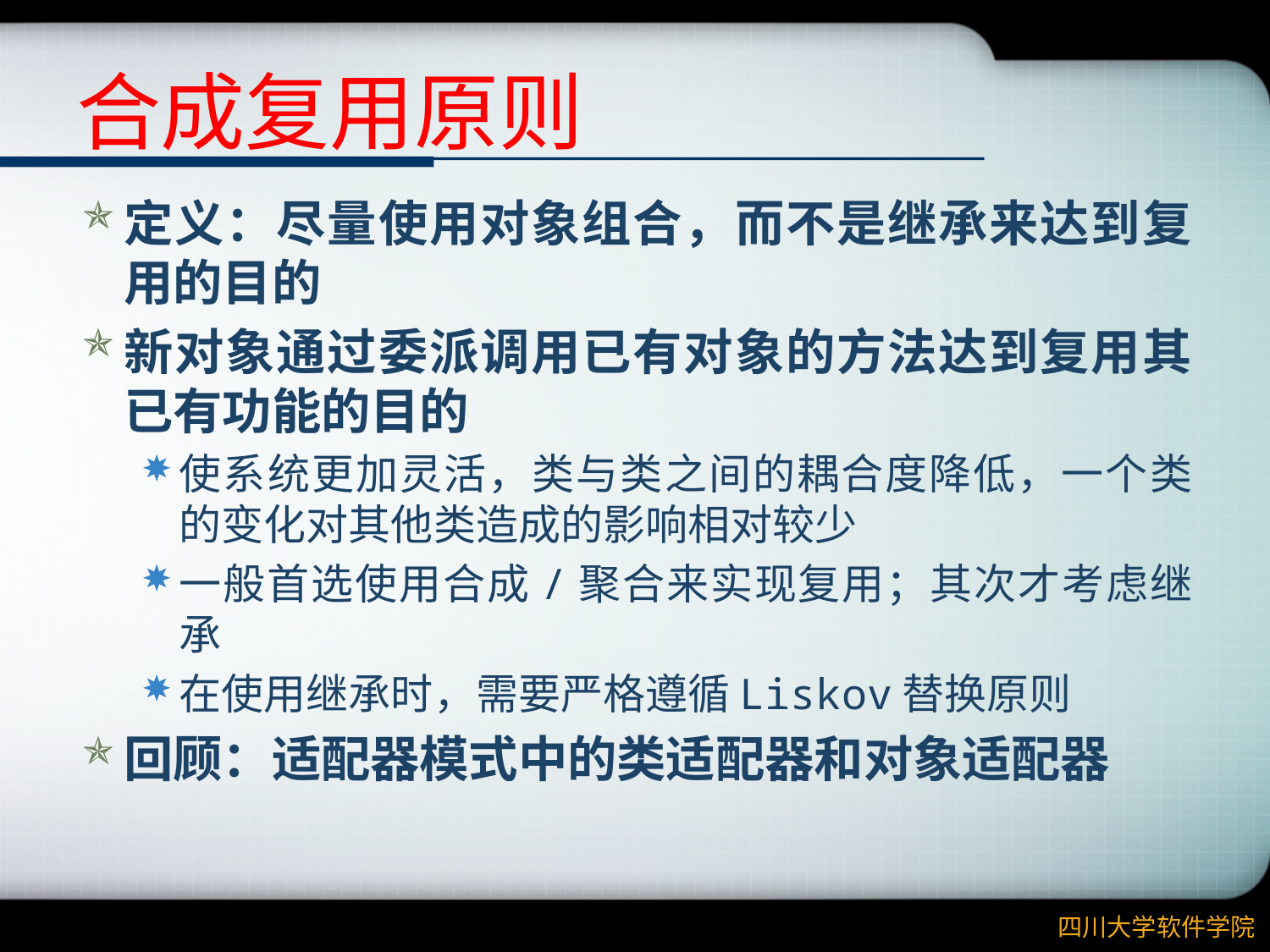

# 合成复用原则
定义：尽量使用对象组合，而不是继承来达到复用的目的
新对象通过委派调用已有对象的方法达到复用其已有功能的目的
使系统更加灵活，类与类之间的耦合度降低，一个类的变化对其他类造成的影响相对较少
一般首选使用合成/聚合来实现复用；其次才考虑继承
在使用继承时，需要严格遵循Liskov替换原则
回顾：适配器模式中的类适配器和对象适配器